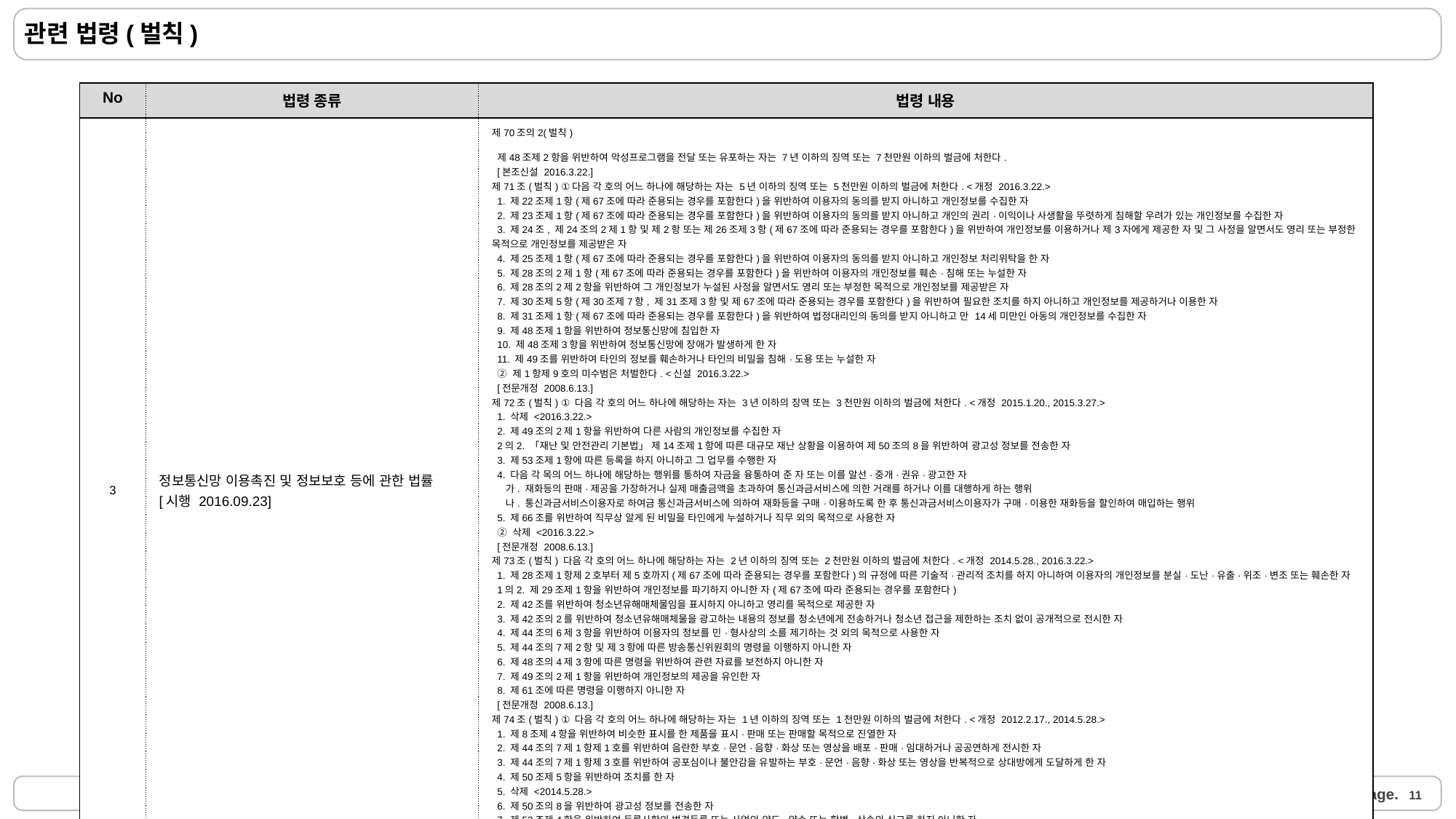

관련 법령(벌칙)
| No | 법령 종류 | 법령 내용 |
| --- | --- | --- |
| 3 | 정보통신망 이용촉진 및 정보보호 등에 관한 법률 [시행 2016.09.23] | 제70조의2(벌칙) 제48조제2항을 위반하여 악성프로그램을 전달 또는 유포하는 자는 7년 이하의 징역 또는 7천만원 이하의 벌금에 처한다. [본조신설 2016.3.22.] 제71조(벌칙) ①다음 각 호의 어느 하나에 해당하는 자는 5년 이하의 징역 또는 5천만원 이하의 벌금에 처한다. <개정 2016.3.22.> 1. 제22조제1항(제67조에 따라 준용되는 경우를 포함한다)을 위반하여 이용자의 동의를 받지 아니하고 개인정보를 수집한 자 2. 제23조제1항(제67조에 따라 준용되는 경우를 포함한다)을 위반하여 이용자의 동의를 받지 아니하고 개인의 권리·이익이나 사생활을 뚜렷하게 침해할 우려가 있는 개인정보를 수집한 자 3. 제24조, 제24조의2제1항 및 제2항 또는 제26조제3항(제67조에 따라 준용되는 경우를 포함한다)을 위반하여 개인정보를 이용하거나 제3자에게 제공한 자 및 그 사정을 알면서도 영리 또는 부정한 목적으로 개인정보를 제공받은 자 4. 제25조제1항(제67조에 따라 준용되는 경우를 포함한다)을 위반하여 이용자의 동의를 받지 아니하고 개인정보 처리위탁을 한 자 5. 제28조의2제1항(제67조에 따라 준용되는 경우를 포함한다)을 위반하여 이용자의 개인정보를 훼손·침해 또는 누설한 자 6. 제28조의2제2항을 위반하여 그 개인정보가 누설된 사정을 알면서도 영리 또는 부정한 목적으로 개인정보를 제공받은 자 7. 제30조제5항(제30조제7항, 제31조제3항 및 제67조에 따라 준용되는 경우를 포함한다)을 위반하여 필요한 조치를 하지 아니하고 개인정보를 제공하거나 이용한 자 8. 제31조제1항(제67조에 따라 준용되는 경우를 포함한다)을 위반하여 법정대리인의 동의를 받지 아니하고 만 14세 미만인 아동의 개인정보를 수집한 자 9. 제48조제1항을 위반하여 정보통신망에 침입한 자 10. 제48조제3항을 위반하여 정보통신망에 장애가 발생하게 한 자 11. 제49조를 위반하여 타인의 정보를 훼손하거나 타인의 비밀을 침해·도용 또는 누설한 자 ② 제1항제9호의 미수범은 처벌한다. <신설 2016.3.22.> [전문개정 2008.6.13.] 제72조(벌칙) ① 다음 각 호의 어느 하나에 해당하는 자는 3년 이하의 징역 또는 3천만원 이하의 벌금에 처한다. <개정 2015.1.20., 2015.3.27.> 1. 삭제 <2016.3.22.> 2. 제49조의2제1항을 위반하여 다른 사람의 개인정보를 수집한 자 2의2. 「재난 및 안전관리 기본법」 제14조제1항에 따른 대규모 재난 상황을 이용하여 제50조의8을 위반하여 광고성 정보를 전송한 자 3. 제53조제1항에 따른 등록을 하지 아니하고 그 업무를 수행한 자 4. 다음 각 목의 어느 하나에 해당하는 행위를 통하여 자금을 융통하여 준 자 또는 이를 알선·중개·권유·광고한 자 가. 재화등의 판매·제공을 가장하거나 실제 매출금액을 초과하여 통신과금서비스에 의한 거래를 하거나 이를 대행하게 하는 행위 나. 통신과금서비스이용자로 하여금 통신과금서비스에 의하여 재화등을 구매·이용하도록 한 후 통신과금서비스이용자가 구매·이용한 재화등을 할인하여 매입하는 행위 5. 제66조를 위반하여 직무상 알게 된 비밀을 타인에게 누설하거나 직무 외의 목적으로 사용한 자 ② 삭제 <2016.3.22.> [전문개정 2008.6.13.] 제73조(벌칙) 다음 각 호의 어느 하나에 해당하는 자는 2년 이하의 징역 또는 2천만원 이하의 벌금에 처한다. <개정 2014.5.28., 2016.3.22.> 1. 제28조제1항제2호부터 제5호까지(제67조에 따라 준용되는 경우를 포함한다)의 규정에 따른 기술적·관리적 조치를 하지 아니하여 이용자의 개인정보를 분실·도난·유출·위조·변조 또는 훼손한 자 1의2. 제29조제1항을 위반하여 개인정보를 파기하지 아니한 자(제67조에 따라 준용되는 경우를 포함한다) 2. 제42조를 위반하여 청소년유해매체물임을 표시하지 아니하고 영리를 목적으로 제공한 자 3. 제42조의2를 위반하여 청소년유해매체물을 광고하는 내용의 정보를 청소년에게 전송하거나 청소년 접근을 제한하는 조치 없이 공개적으로 전시한 자 4. 제44조의6제3항을 위반하여 이용자의 정보를 민·형사상의 소를 제기하는 것 외의 목적으로 사용한 자 5. 제44조의7제2항 및 제3항에 따른 방송통신위원회의 명령을 이행하지 아니한 자 6. 제48조의4제3항에 따른 명령을 위반하여 관련 자료를 보전하지 아니한 자 7. 제49조의2제1항을 위반하여 개인정보의 제공을 유인한 자 8. 제61조에 따른 명령을 이행하지 아니한 자 [전문개정 2008.6.13.] 제74조(벌칙) ① 다음 각 호의 어느 하나에 해당하는 자는 1년 이하의 징역 또는 1천만원 이하의 벌금에 처한다. <개정 2012.2.17., 2014.5.28.> 1. 제8조제4항을 위반하여 비슷한 표시를 한 제품을 표시·판매 또는 판매할 목적으로 진열한 자 2. 제44조의7제1항제1호를 위반하여 음란한 부호·문언·음향·화상 또는 영상을 배포·판매·임대하거나 공공연하게 전시한 자 3. 제44조의7제1항제3호를 위반하여 공포심이나 불안감을 유발하는 부호·문언·음향·화상 또는 영상을 반복적으로 상대방에게 도달하게 한 자 4. 제50조제5항을 위반하여 조치를 한 자 5. 삭제 <2014.5.28.> 6. 제50조의8을 위반하여 광고성 정보를 전송한 자 7. 제53조제4항을 위반하여 등록사항의 변경등록 또는 사업의 양도·양수 또는 합병·상속의 신고를 하지 아니한 자 ② 제1항제3호의 죄는 피해자가 구체적으로 밝힌 의사에 반하여 공소를 제기할 수 없다. [전문개정 2008.6.13.] |
11